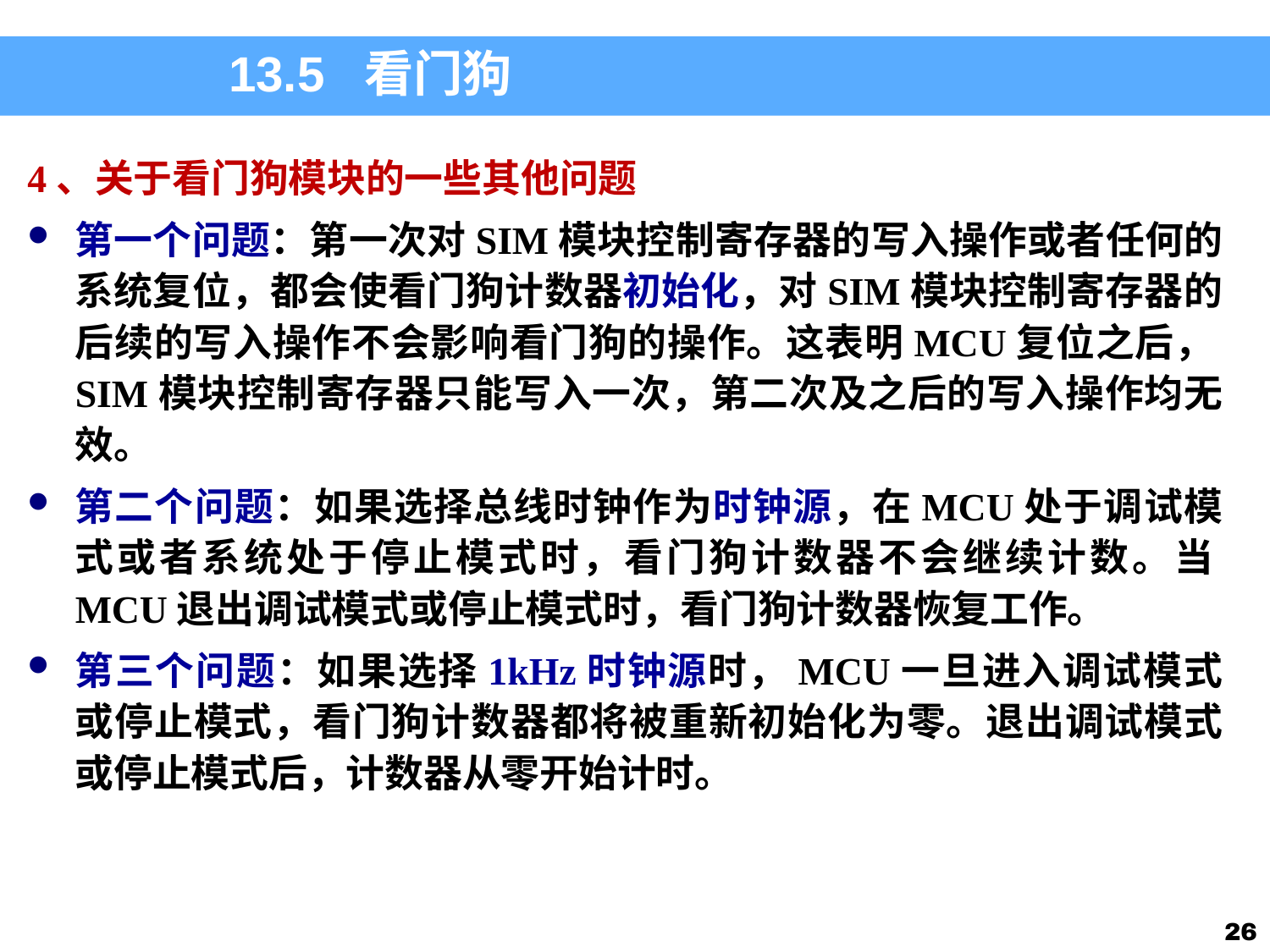

13.5  看门狗
4、关于看门狗模块的一些其他问题
第一个问题：第一次对SIM模块控制寄存器的写入操作或者任何的系统复位，都会使看门狗计数器初始化，对SIM模块控制寄存器的后续的写入操作不会影响看门狗的操作。这表明MCU复位之后，SIM模块控制寄存器只能写入一次，第二次及之后的写入操作均无效。
第二个问题：如果选择总线时钟作为时钟源，在MCU处于调试模式或者系统处于停止模式时，看门狗计数器不会继续计数。当MCU退出调试模式或停止模式时，看门狗计数器恢复工作。
第三个问题：如果选择1kHz时钟源时，MCU一旦进入调试模式或停止模式，看门狗计数器都将被重新初始化为零。退出调试模式或停止模式后，计数器从零开始计时。
26